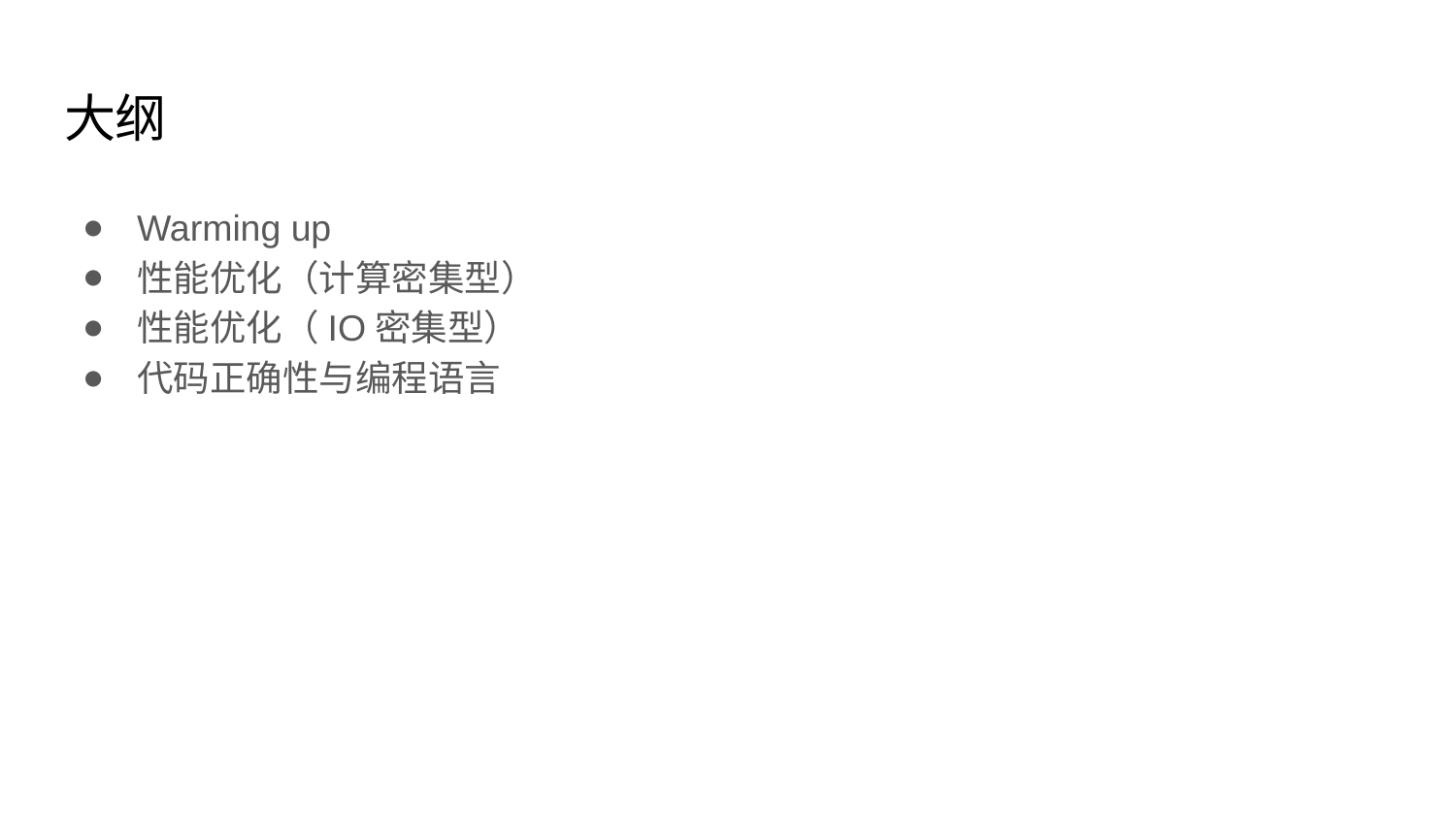

# 大纲
Warming up
性能优化（计算密集型）
性能优化（IO密集型）
代码正确性与编程语言